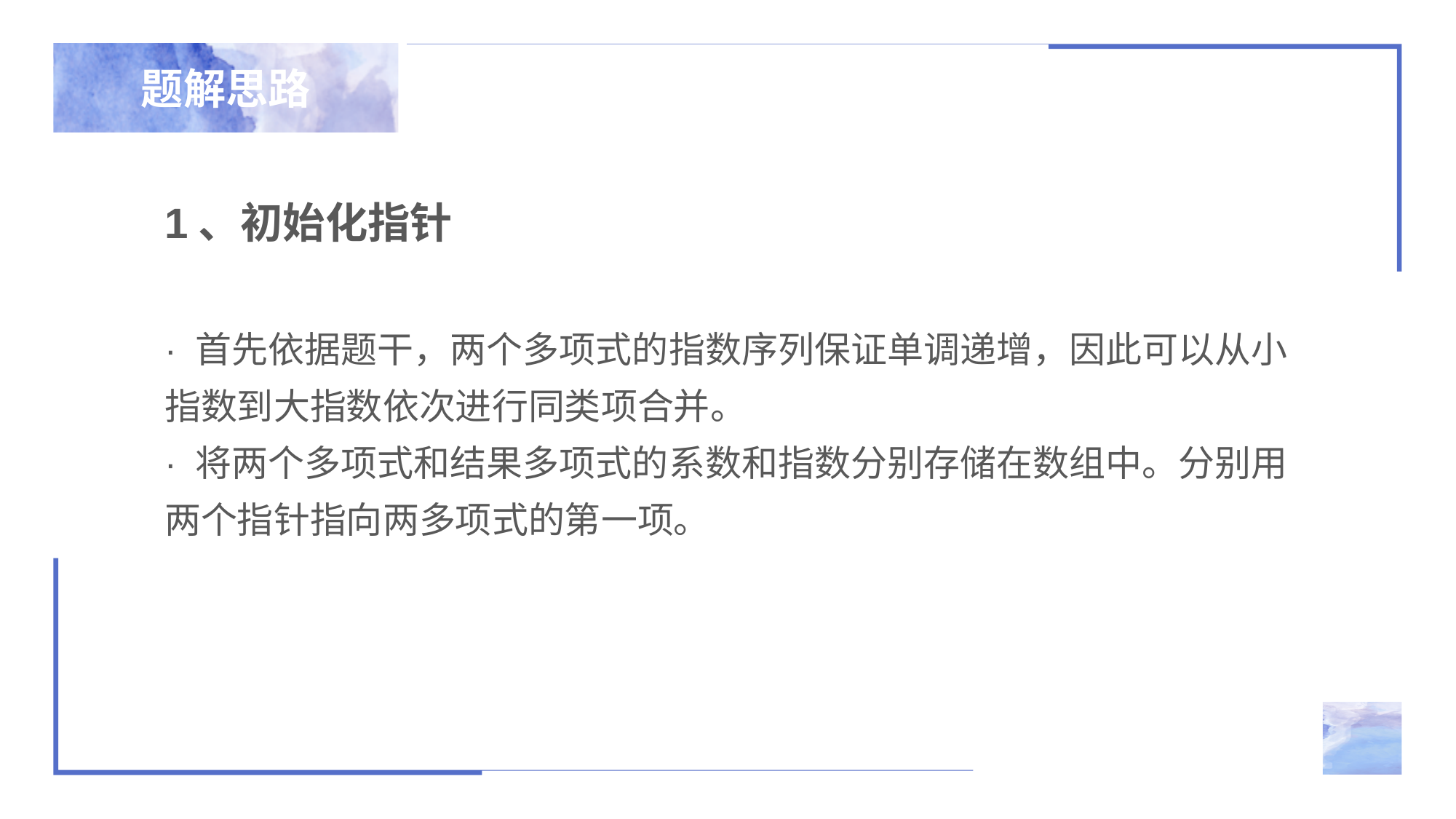

题解思路

1、初始化指针

· 首先依据题干，两个多项式的指数序列保证单调递增，因此可以从小指数到大指数依次进行同类项合并。
· 将两个多项式和结果多项式的系数和指数分别存储在数组中。分别用两个指针指向两多项式的第一项。